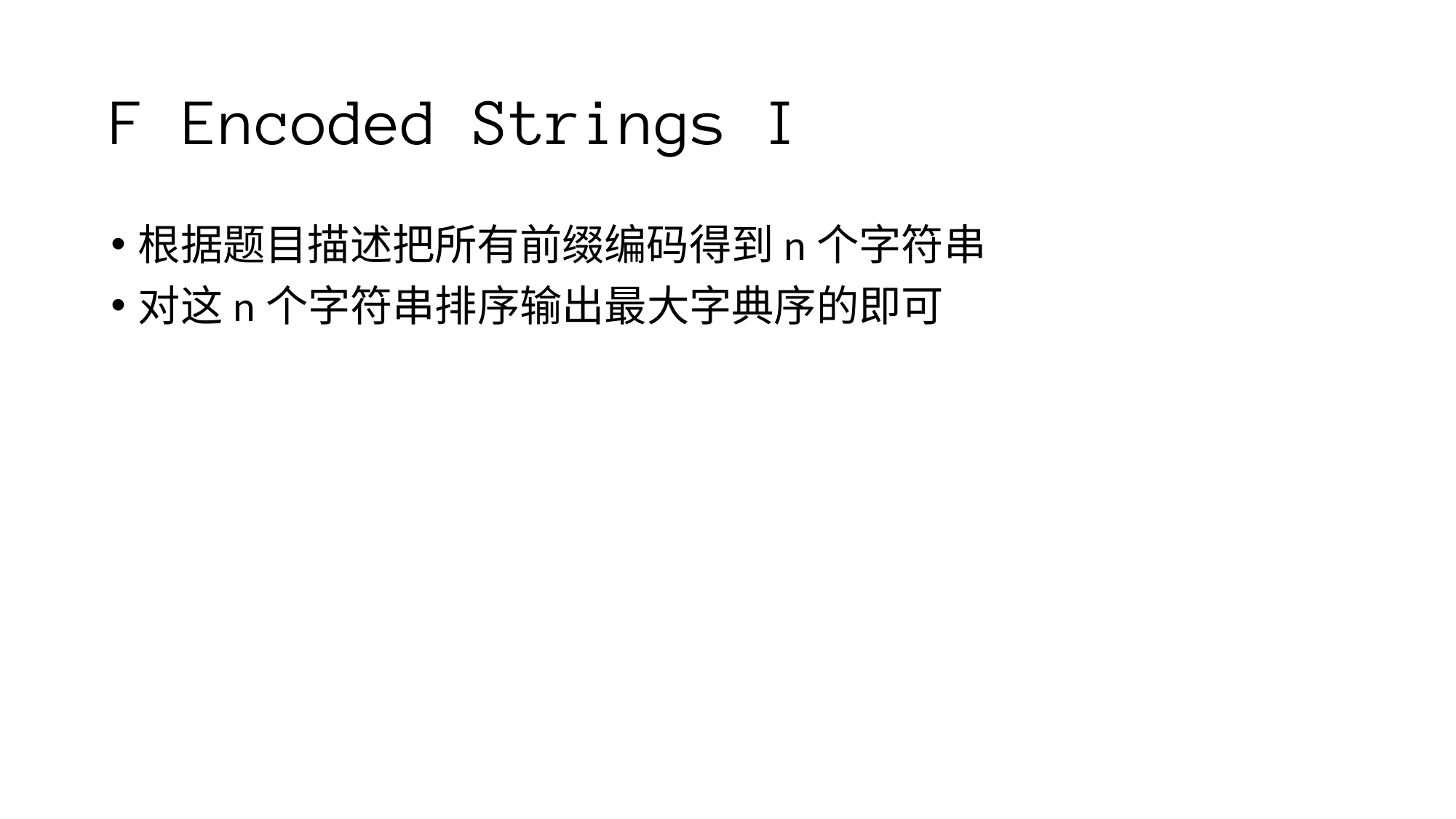

# F Encoded Strings I
根据题目描述把所有前缀编码得到n个字符串
对这n个字符串排序输出最大字典序的即可